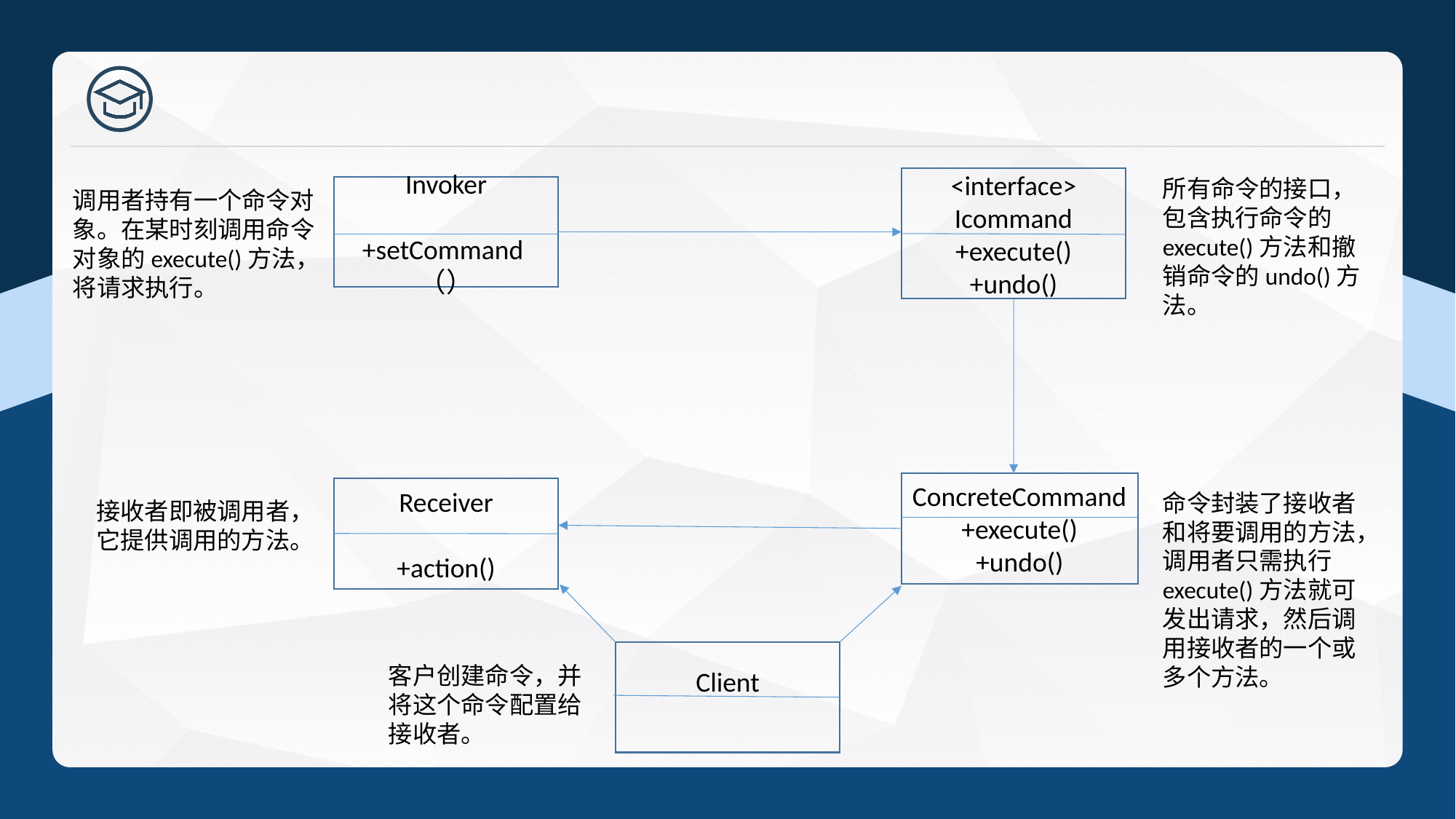

所有命令的接口，包含执行命令的execute()方法和撤销命令的undo()方法。
<interface>
Icommand
+execute()
+undo()

Invoker

+setCommand（）
调用者持有一个命令对象。在某时刻调用命令对象的execute()方法，将请求执行。

命令封装了接收者和将要调用的方法，调用者只需执行execute()方法就可发出请求，然后调用接收者的一个或多个方法。
接收者即被调用者，它提供调用的方法。
ConcreteCommand
+execute()
+undo()
Receiver

+action()
Client

客户创建命令，并将这个命令配置给接收者。
子煜